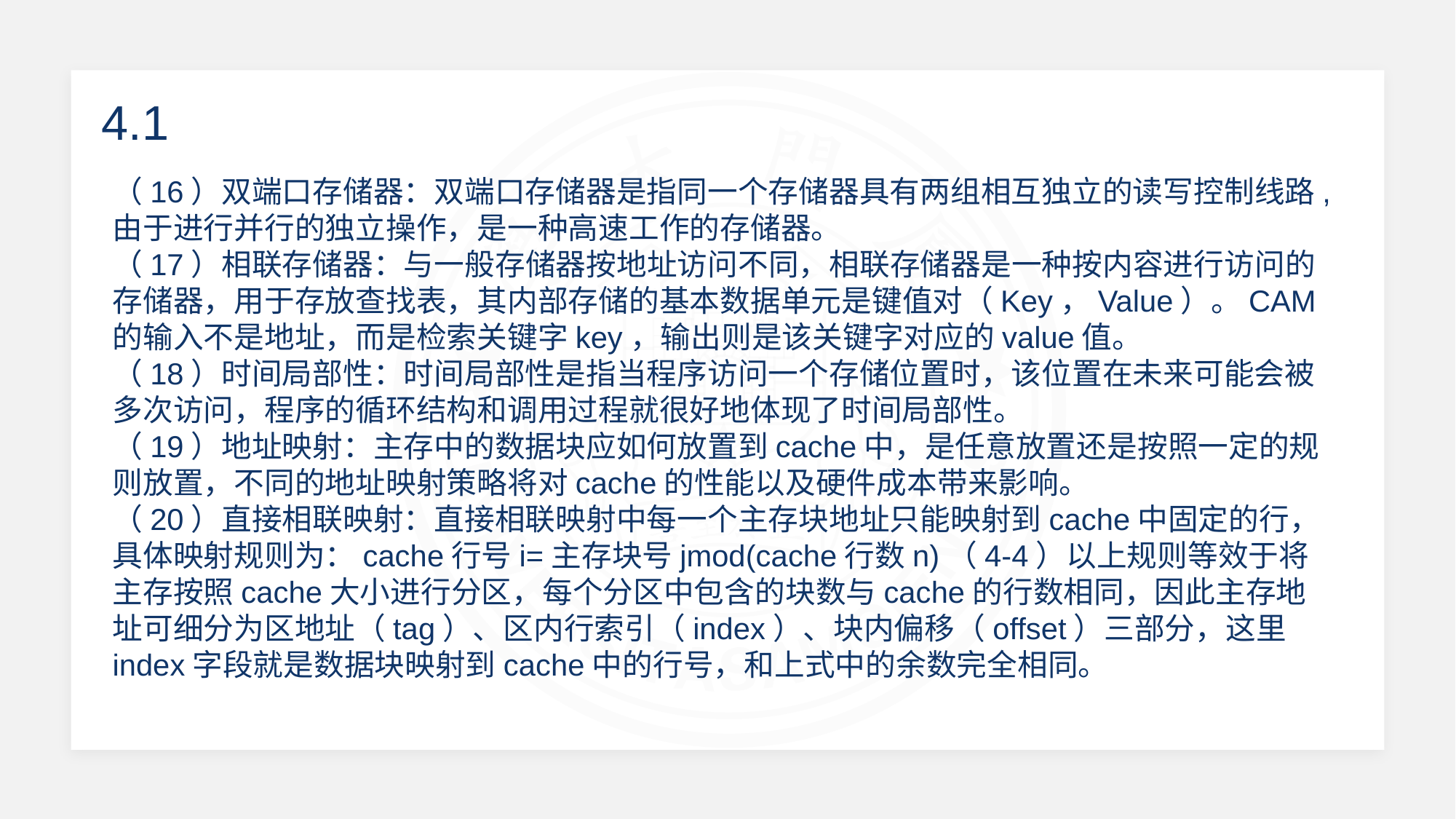

4.1
（16）双端口存储器：双端口存储器是指同一个存储器具有两组相互独立的读写控制线路,由于进行并行的独立操作，是一种高速工作的存储器。
（17）相联存储器：与一般存储器按地址访问不同，相联存储器是一种按内容进行访问的存储器，用于存放查找表，其内部存储的基本数据单元是键值对（Key，Value）。CAM的输入不是地址，而是检索关键字key，输出则是该关键字对应的value值。
（18）时间局部性：时间局部性是指当程序访问一个存储位置时，该位置在未来可能会被多次访问，程序的循环结构和调用过程就很好地体现了时间局部性。
（19）地址映射：主存中的数据块应如何放置到cache中，是任意放置还是按照一定的规则放置，不同的地址映射策略将对cache的性能以及硬件成本带来影响。
（20）直接相联映射：直接相联映射中每一个主存块地址只能映射到cache中固定的行，具体映射规则为：cache行号i=主存块号jmod(cache行数n)（4-4）以上规则等效于将主存按照cache大小进行分区，每个分区中包含的块数与cache的行数相同，因此主存地址可细分为区地址（tag）、区内行索引（index）、块内偏移（offset）三部分，这里index字段就是数据块映射到cache中的行号，和上式中的余数完全相同。